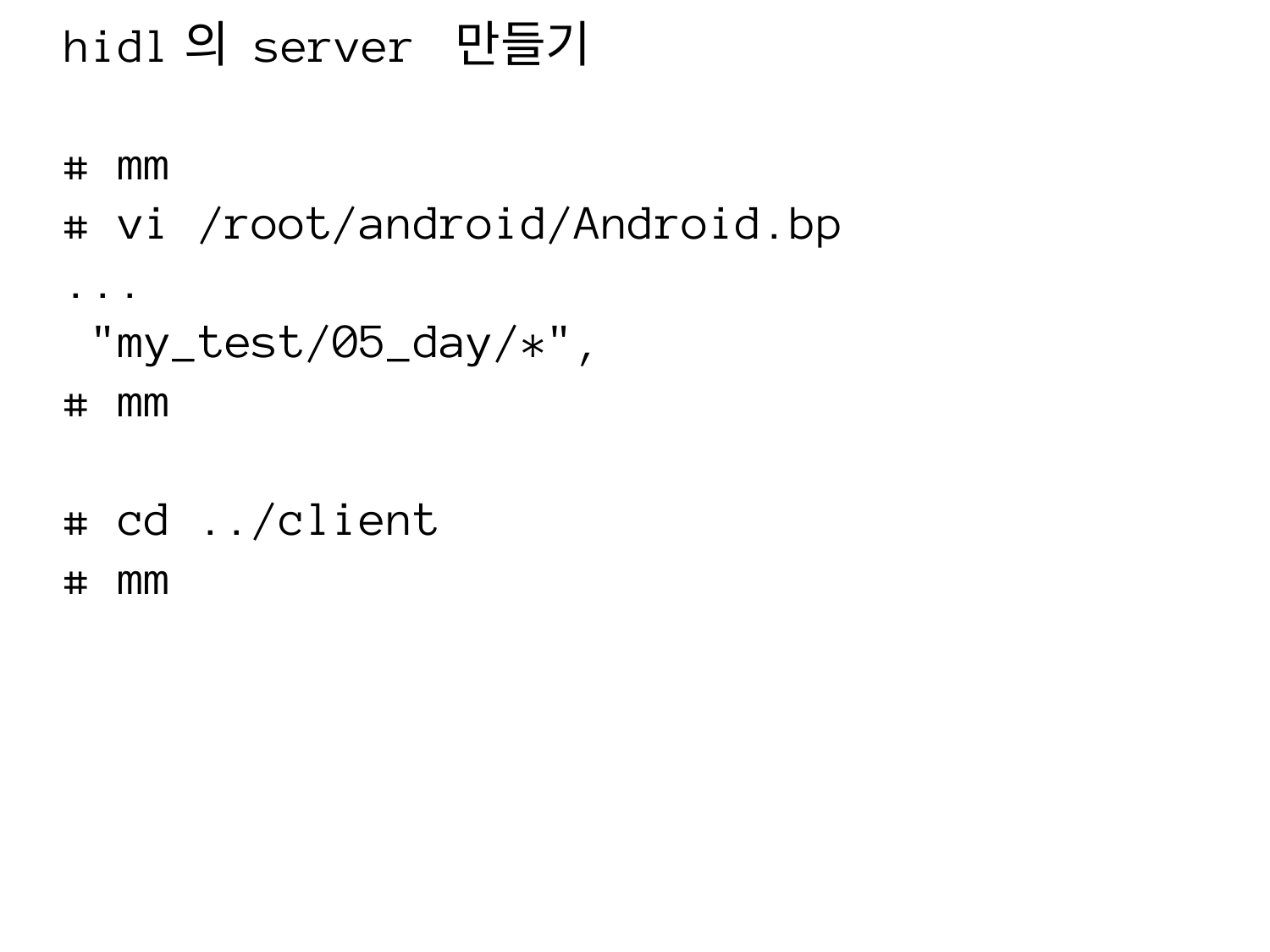

hidl의 server 만들기

# mm
# vi /root/android/Android.bp
...
 "my_test/05_day/*",
# mm

# cd ../client
# mm